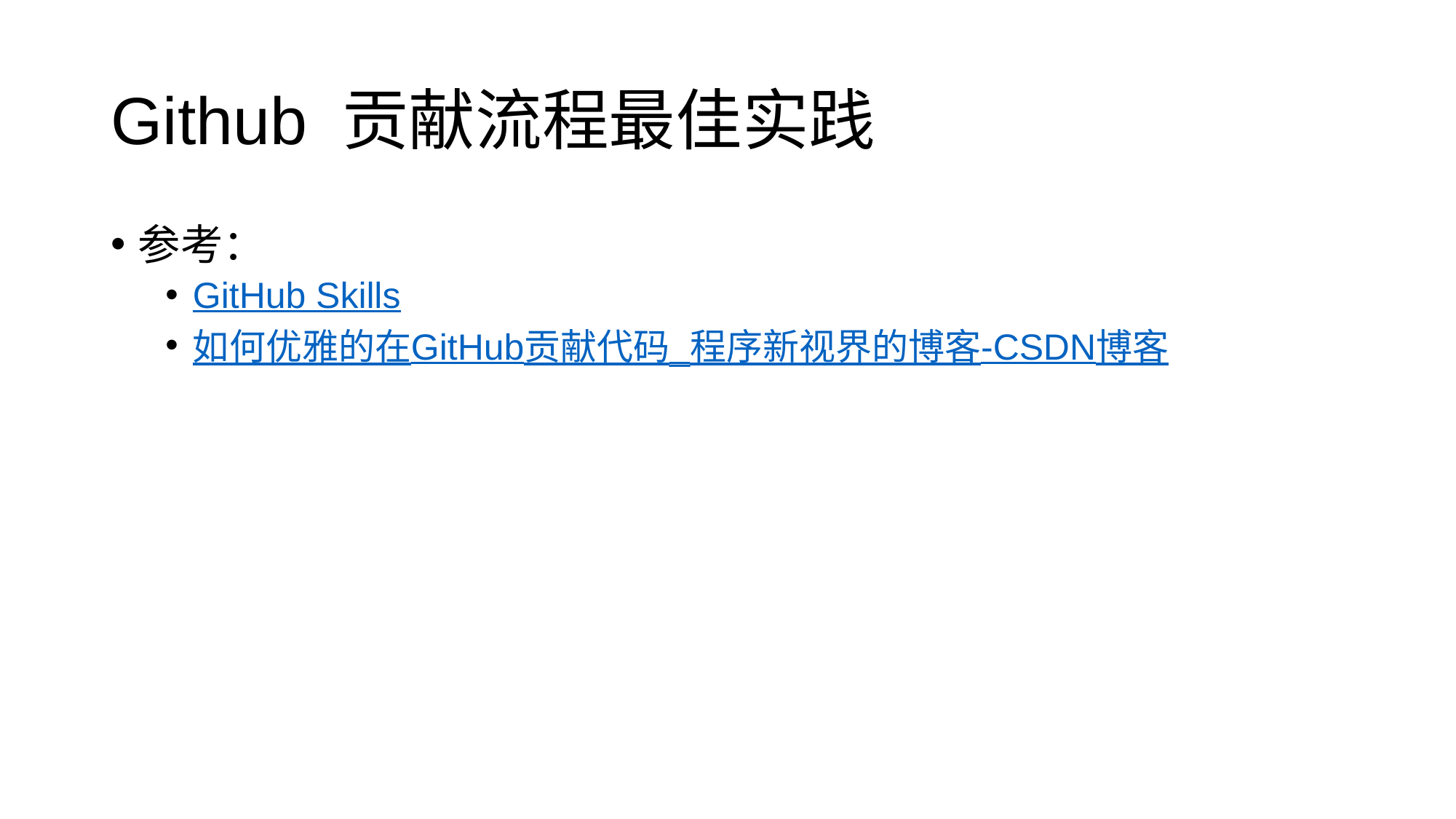

# Github 贡献流程最佳实践
参考：
GitHub Skills
如何优雅的在GitHub贡献代码_程序新视界的博客-CSDN博客